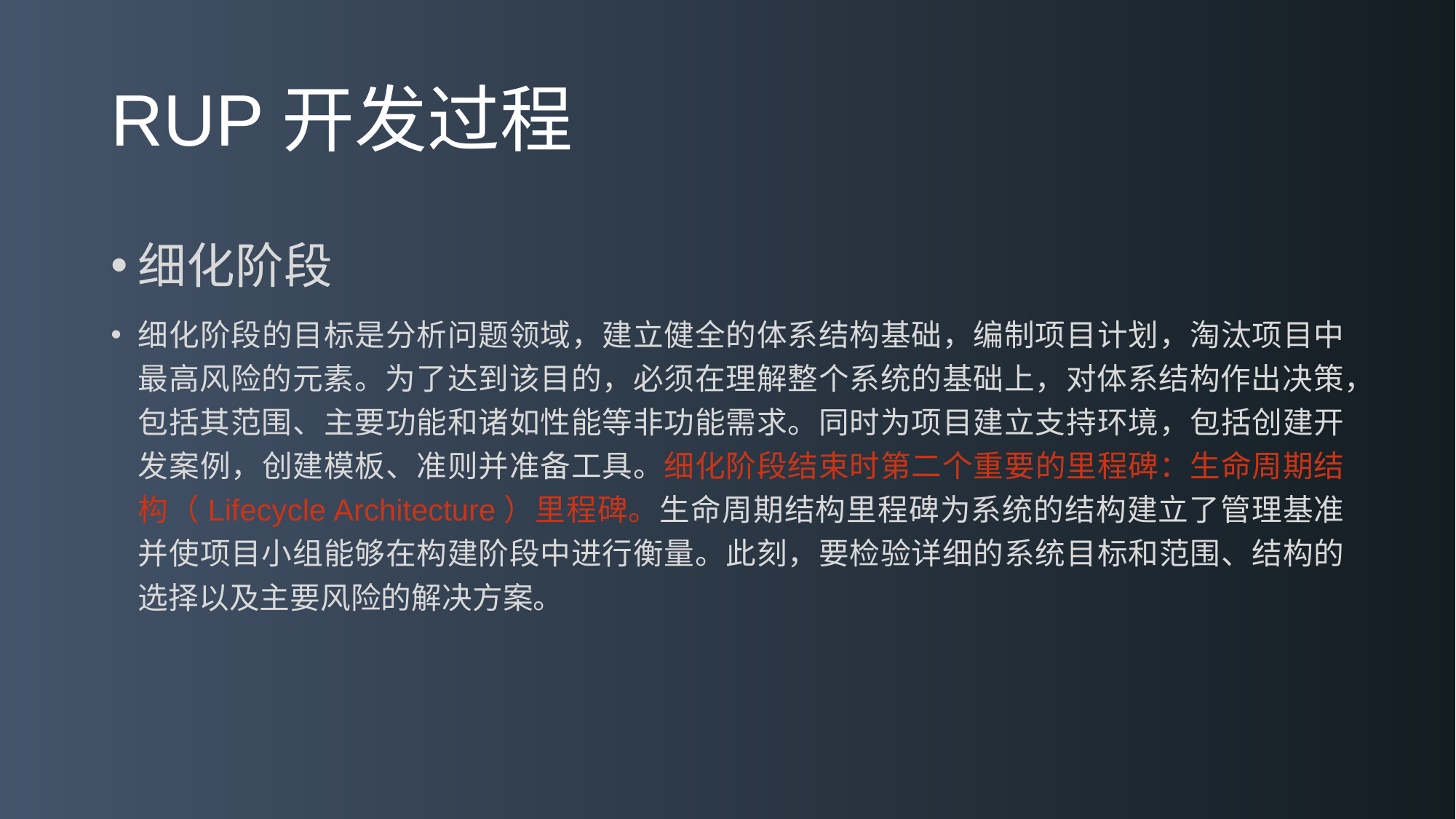

# RUP开发过程
细化阶段
细化阶段的目标是分析问题领域，建立健全的体系结构基础，编制项目计划，淘汰项目中最高风险的元素。为了达到该目的，必须在理解整个系统的基础上，对体系结构作出决策，包括其范围、主要功能和诸如性能等非功能需求。同时为项目建立支持环境，包括创建开发案例，创建模板、准则并准备工具。细化阶段结束时第二个重要的里程碑：生命周期结构（Lifecycle Architecture）里程碑。生命周期结构里程碑为系统的结构建立了管理基准并使项目小组能够在构建阶段中进行衡量。此刻，要检验详细的系统目标和范围、结构的选择以及主要风险的解决方案。